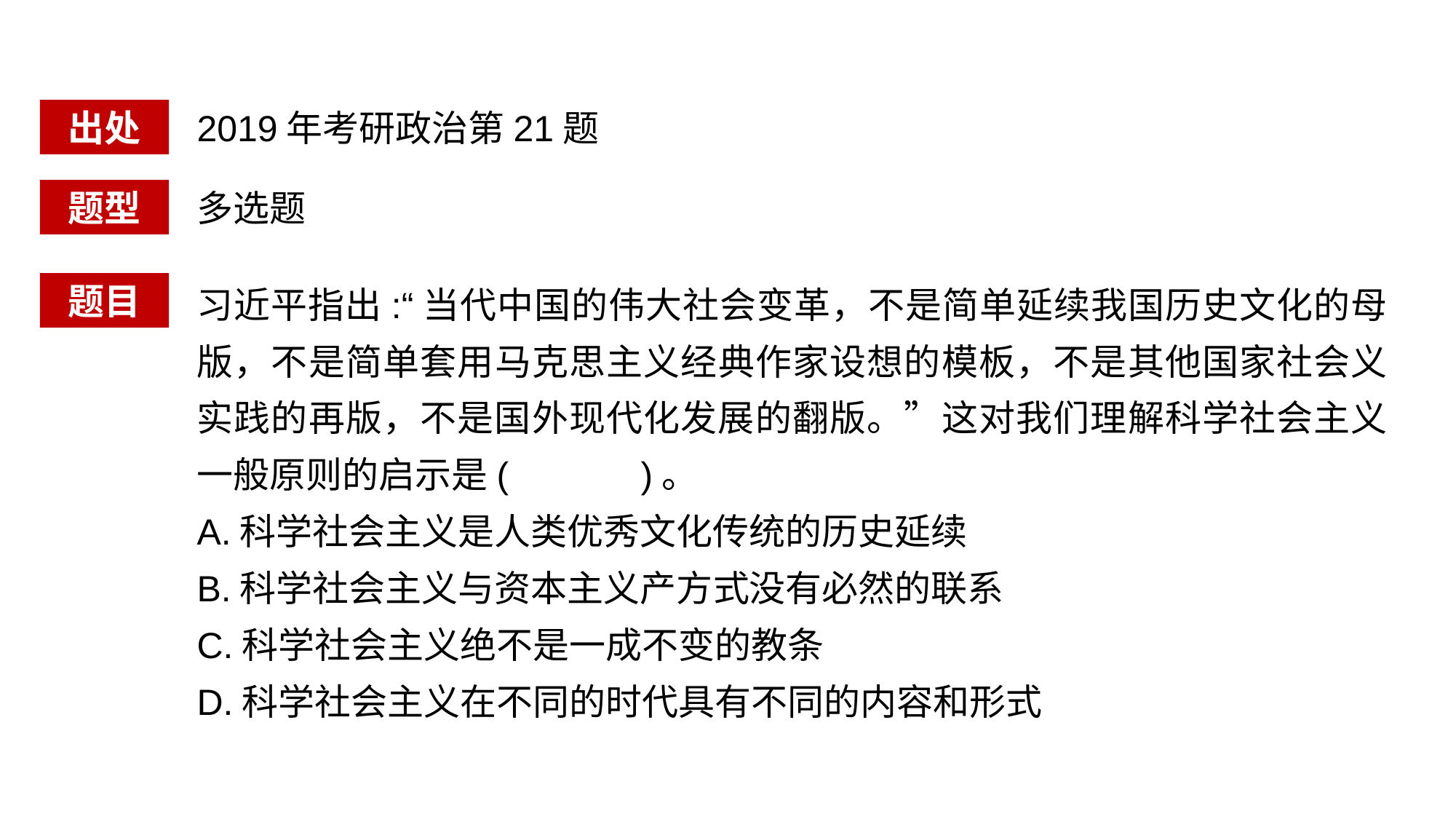

出处
2019年考研政治第21题
题型
多选题
习近平指出:“当代中国的伟大社会变革，不是简单延续我国历史文化的母版，不是简单套用马克思主义经典作家设想的模板，不是其他国家社会义实践的再版，不是国外现代化发展的翻版。”这对我们理解科学社会主义一般原则的启示是(             )。
A.科学社会主义是人类优秀文化传统的历史延续
B.科学社会主义与资本主义产方式没有必然的联系
C.科学社会主义绝不是一成不变的教条
D.科学社会主义在不同的时代具有不同的内容和形式
题目